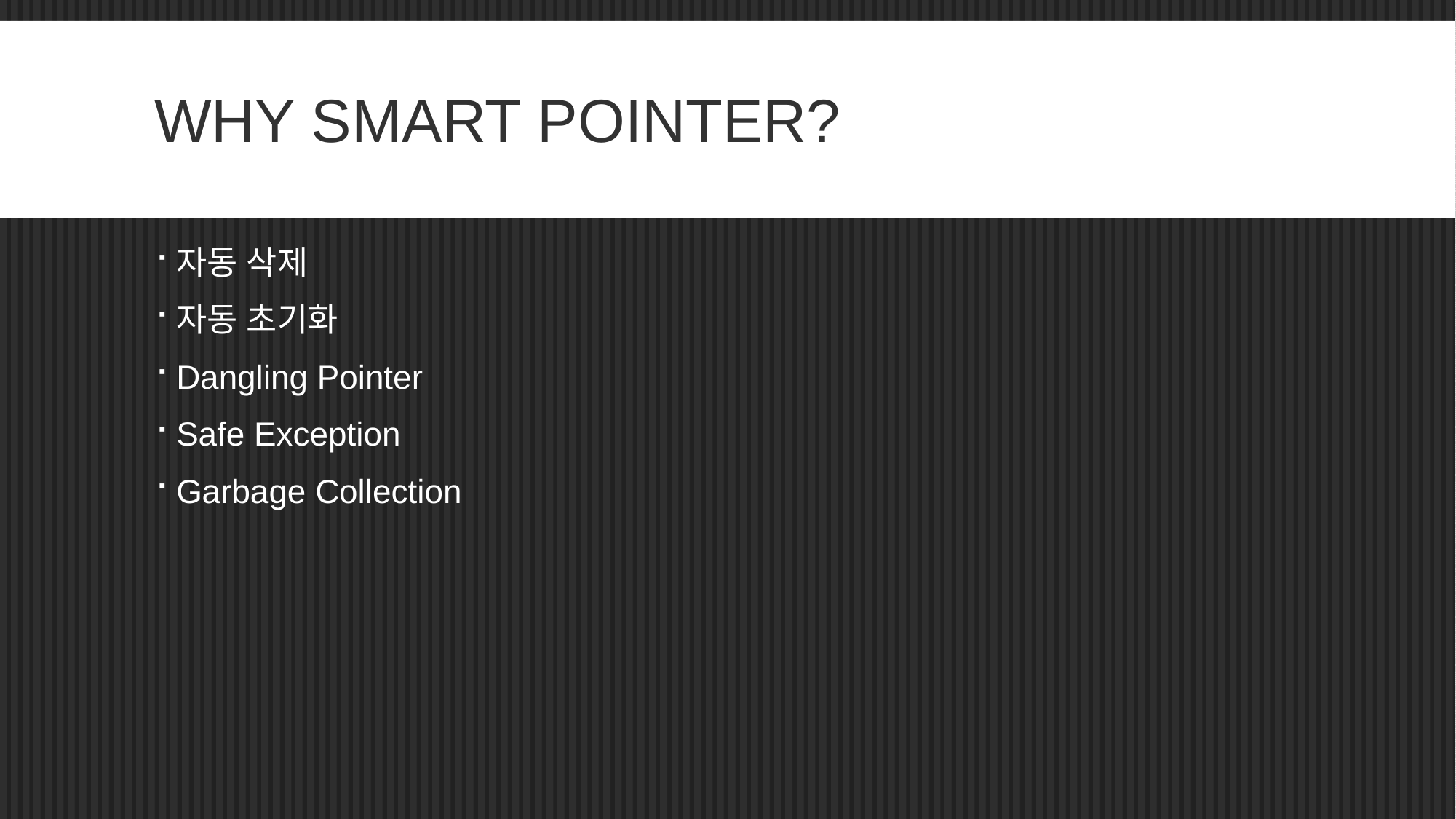

# WHY SMART POINTER?
자동 삭제
자동 초기화
Dangling Pointer
Safe Exception
Garbage Collection